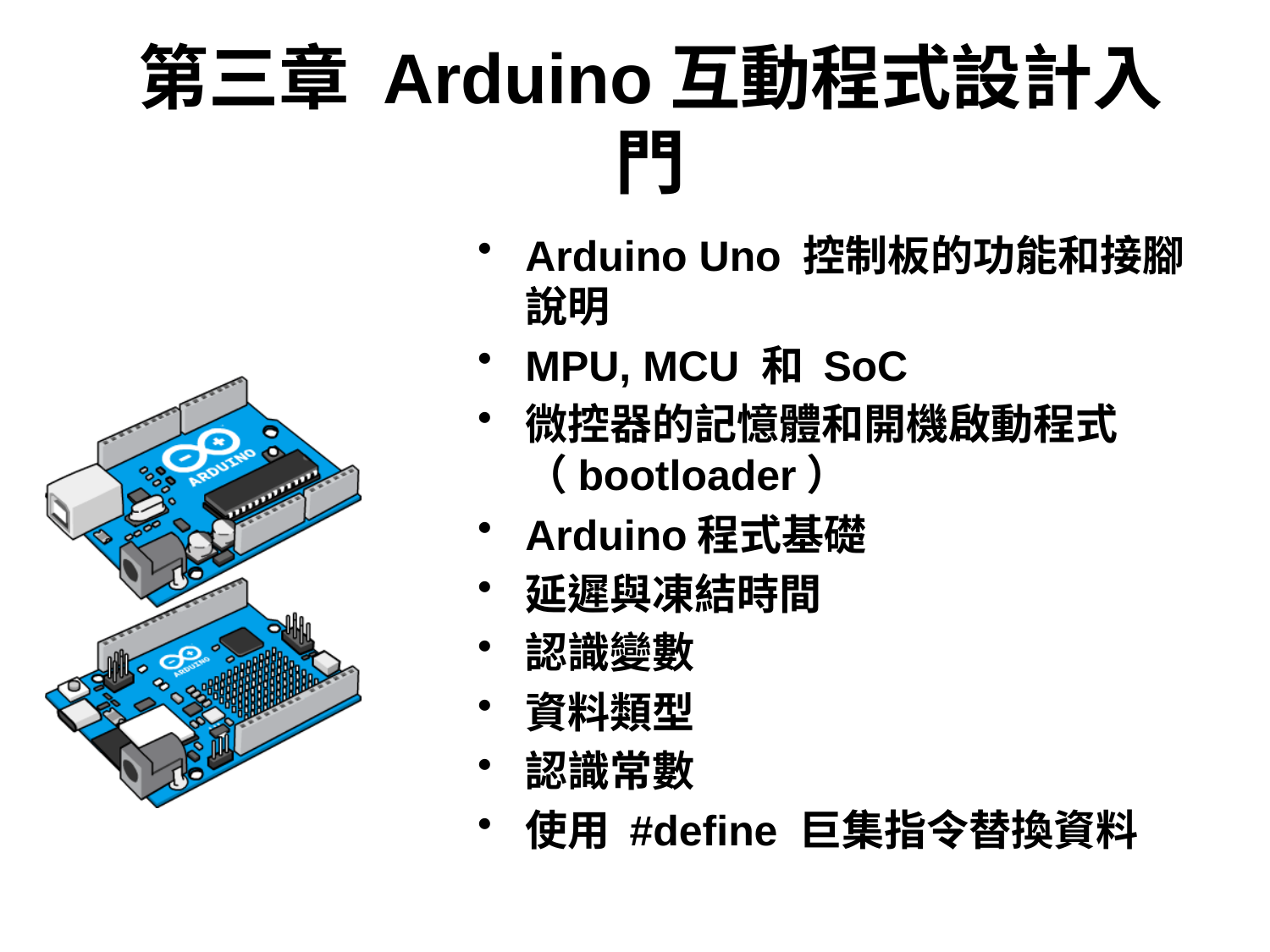

# 第三章 Arduino互動程式設計入門
Arduino Uno 控制板的功能和接腳說明
MPU, MCU 和 SoC
微控器的記憶體和開機啟動程式（bootloader）
Arduino程式基礎
延遲與凍結時間
認識變數
資料類型
認識常數
使用 #define 巨集指令替換資料